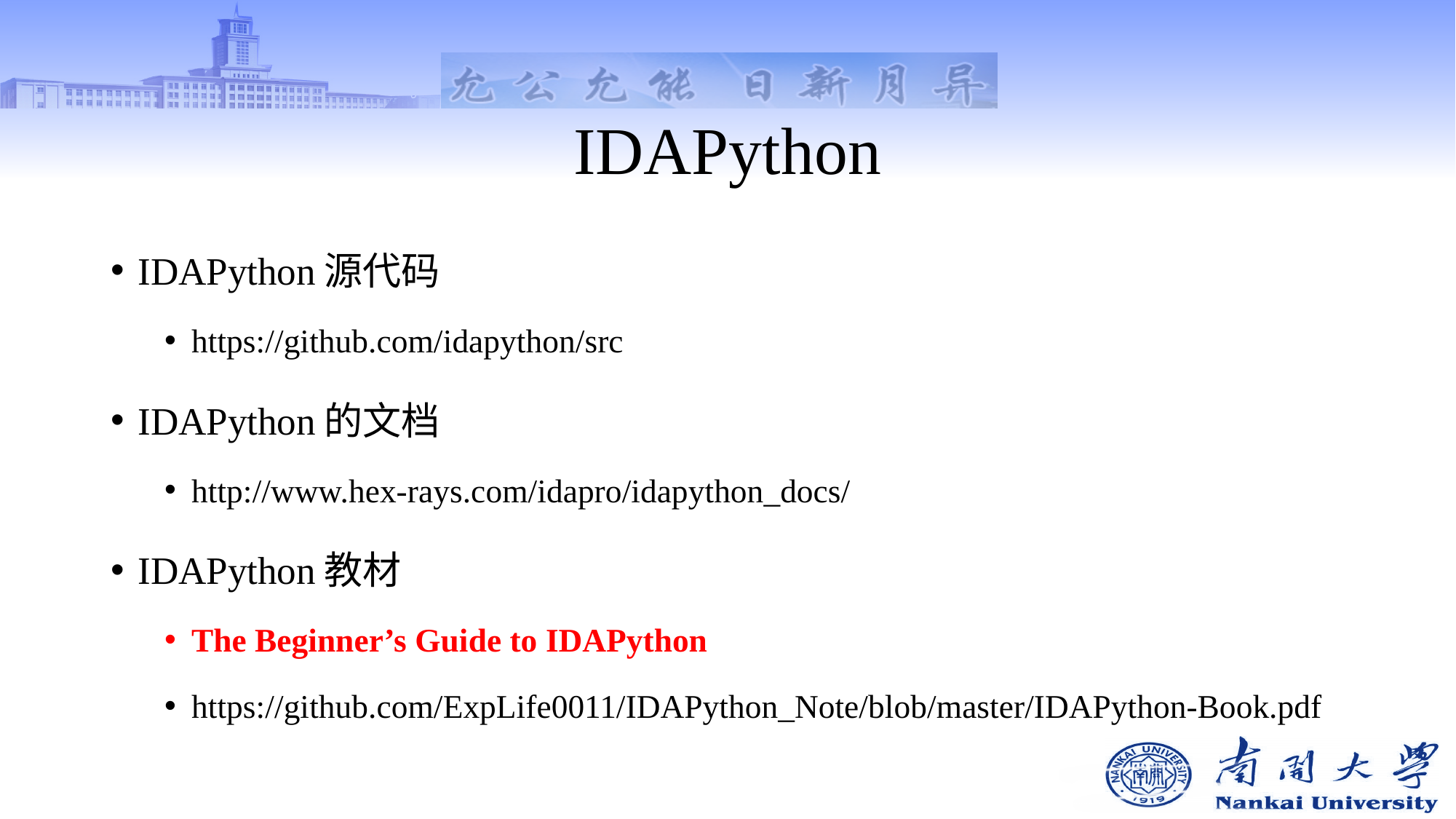

# IDAPython
IDAPython源代码
https://github.com/idapython/src
IDAPython的文档
http://www.hex-rays.com/idapro/idapython_docs/
IDAPython教材
The Beginner’s Guide to IDAPython
https://github.com/ExpLife0011/IDAPython_Note/blob/master/IDAPython-Book.pdf